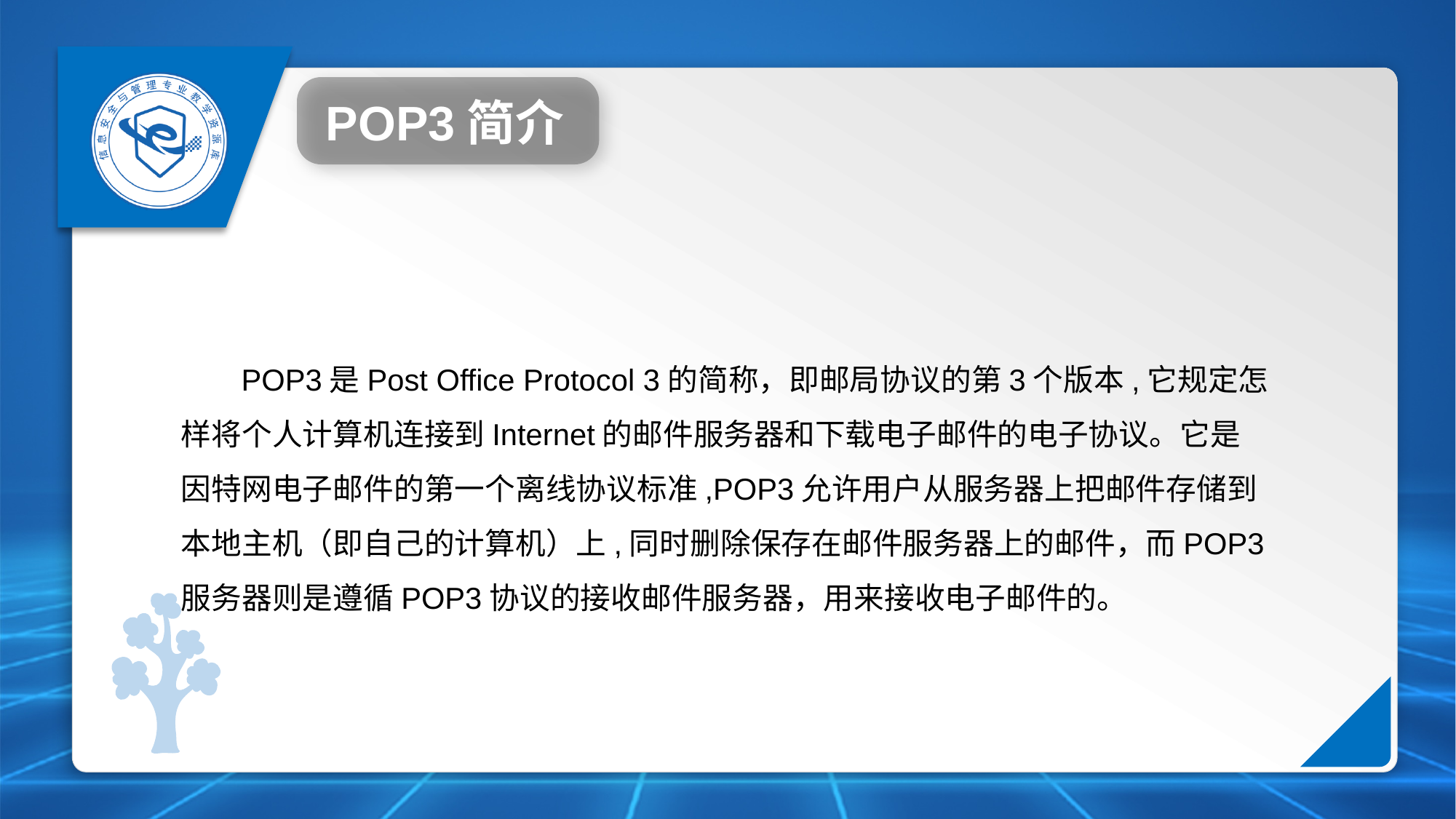

POP3简介
POP3是Post Office Protocol 3的简称，即邮局协议的第3个版本,它规定怎样将个人计算机连接到Internet的邮件服务器和下载电子邮件的电子协议。它是因特网电子邮件的第一个离线协议标准,POP3允许用户从服务器上把邮件存储到本地主机（即自己的计算机）上,同时删除保存在邮件服务器上的邮件，而POP3服务器则是遵循POP3协议的接收邮件服务器，用来接收电子邮件的。